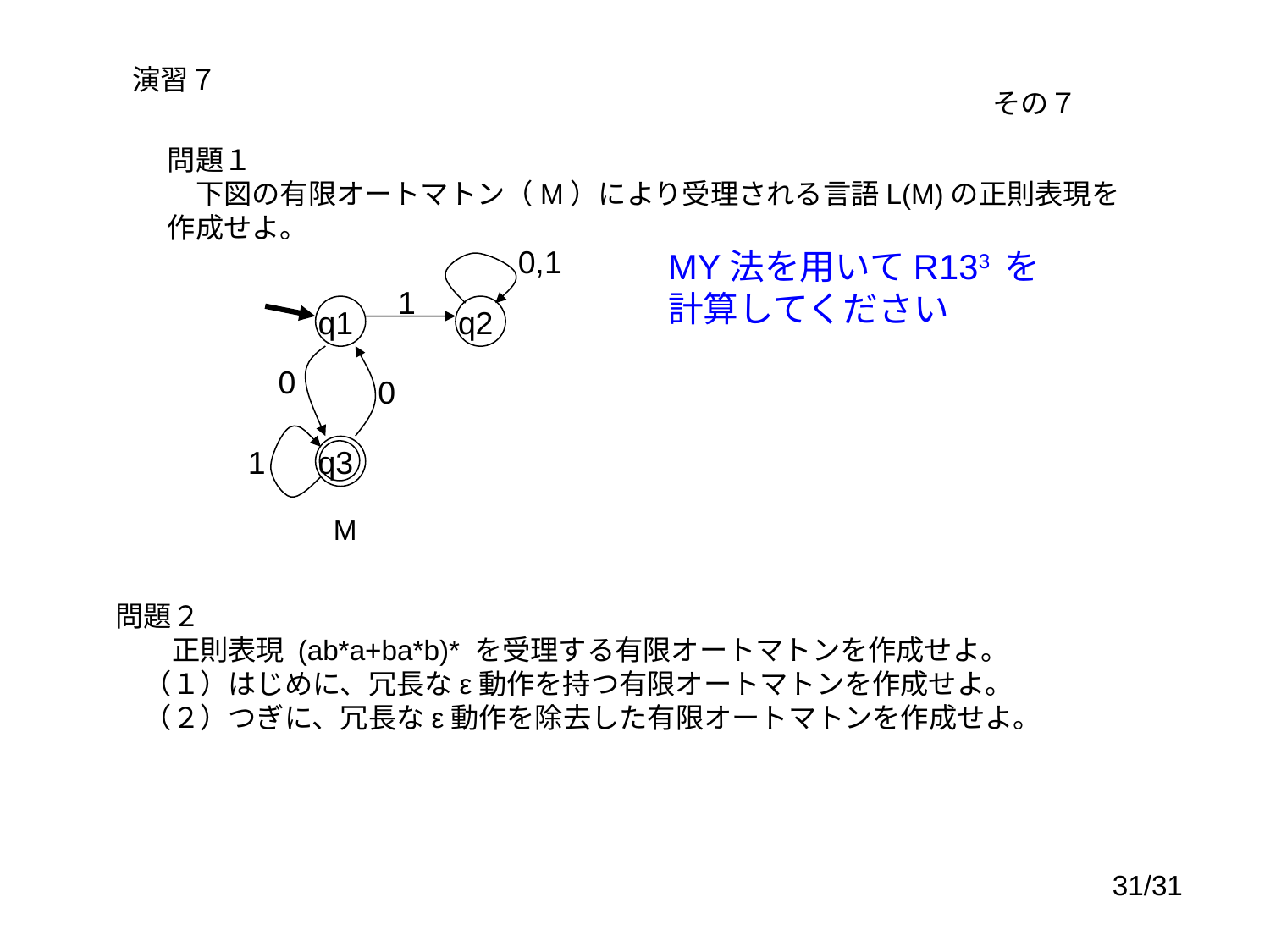

演習７
その７
問題１
　下図の有限オートマトン（M）により受理される言語L(M)の正則表現を作成せよ。
0,1
MY法を用いてR133 を
計算してください

1
q1

q2

0
0

1
q3

M
問題２
　　正則表現 (ab*a+ba*b)* を受理する有限オートマトンを作成せよ。
　（１）はじめに、冗長なε動作を持つ有限オートマトンを作成せよ。
　（２）つぎに、冗長なε動作を除去した有限オートマトンを作成せよ。

31/31